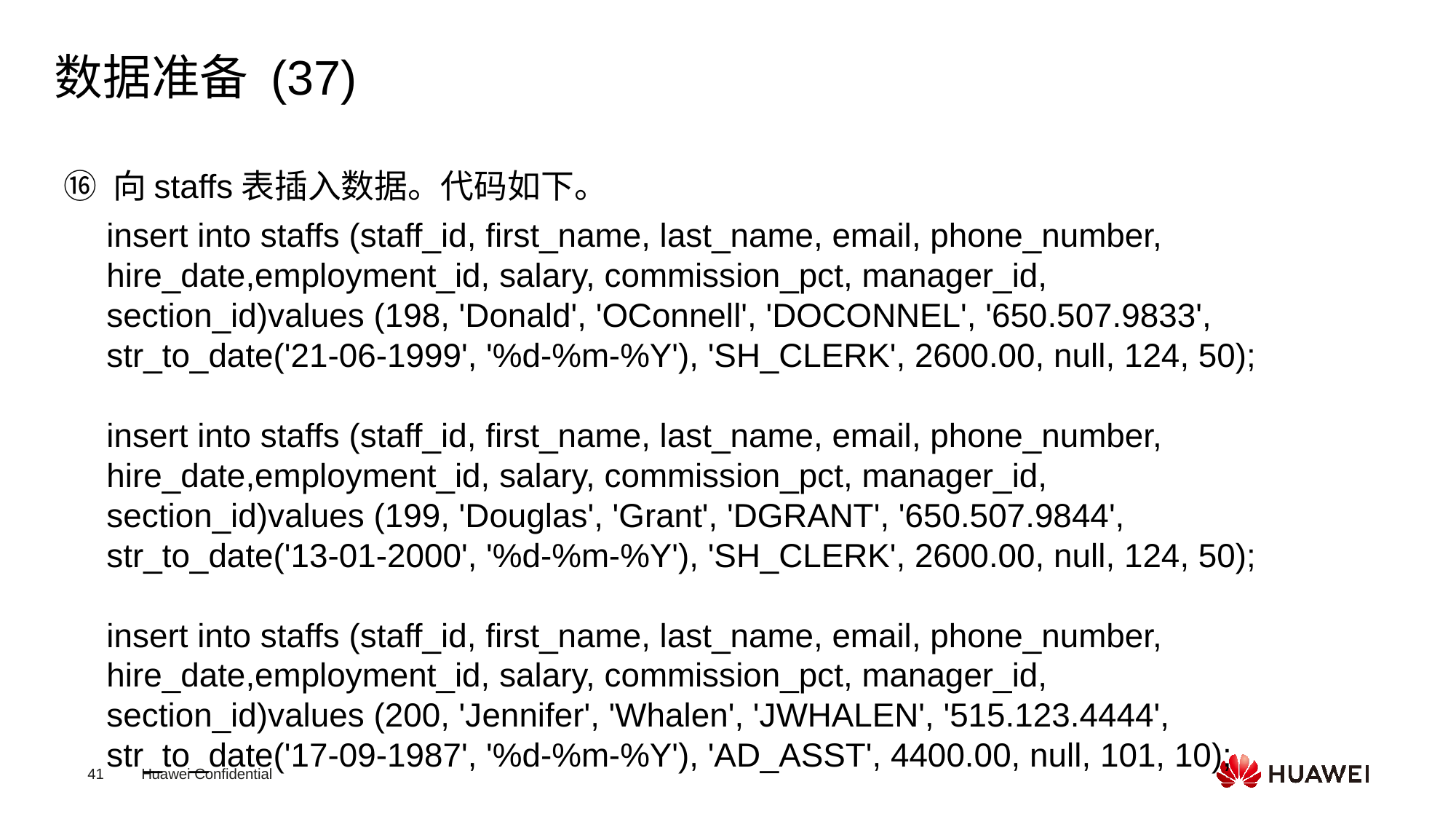

# 数据准备 (37)
⑯ 向staffs表插入数据。代码如下。
insert into staffs (staff_id, first_name, last_name, email, phone_number, hire_date,employment_id, salary, commission_pct, manager_id, section_id)values (198, 'Donald', 'OConnell', 'DOCONNEL', '650.507.9833', str_to_date('21-06-1999', '%d-%m-%Y'), 'SH_CLERK', 2600.00, null, 124, 50);insert into staffs (staff_id, first_name, last_name, email, phone_number, hire_date,employment_id, salary, commission_pct, manager_id, section_id)values (199, 'Douglas', 'Grant', 'DGRANT', '650.507.9844', str_to_date('13-01-2000', '%d-%m-%Y'), 'SH_CLERK', 2600.00, null, 124, 50);insert into staffs (staff_id, first_name, last_name, email, phone_number, hire_date,employment_id, salary, commission_pct, manager_id, section_id)values (200, 'Jennifer', 'Whalen', 'JWHALEN', '515.123.4444', str_to_date('17-09-1987', '%d-%m-%Y'), 'AD_ASST', 4400.00, null, 101, 10);